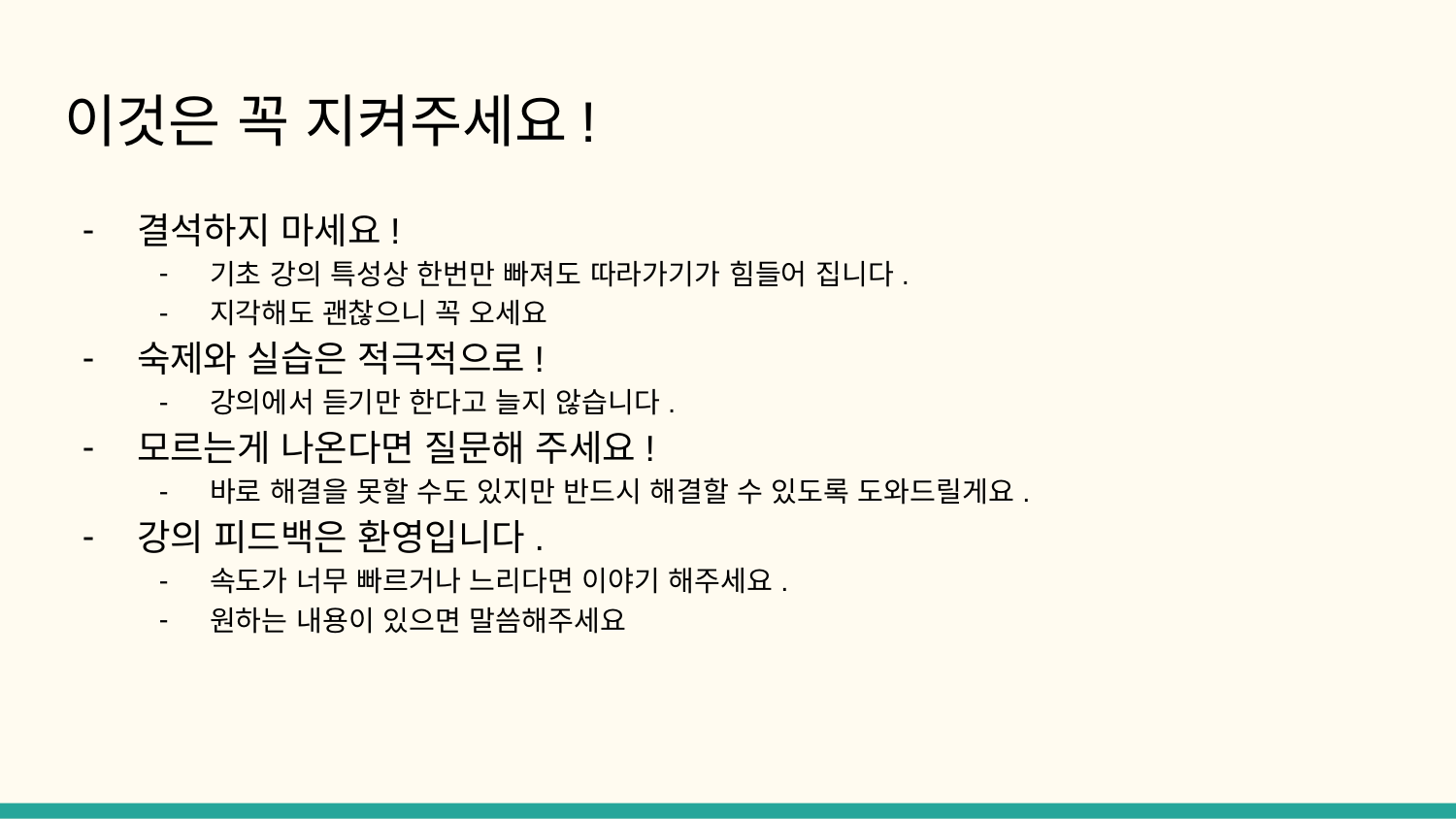

# 이것은 꼭 지켜주세요!
결석하지 마세요!
기초 강의 특성상 한번만 빠져도 따라가기가 힘들어 집니다.
지각해도 괜찮으니 꼭 오세요
숙제와 실습은 적극적으로!
강의에서 듣기만 한다고 늘지 않습니다.
모르는게 나온다면 질문해 주세요!
바로 해결을 못할 수도 있지만 반드시 해결할 수 있도록 도와드릴게요.
강의 피드백은 환영입니다.
속도가 너무 빠르거나 느리다면 이야기 해주세요.
원하는 내용이 있으면 말씀해주세요